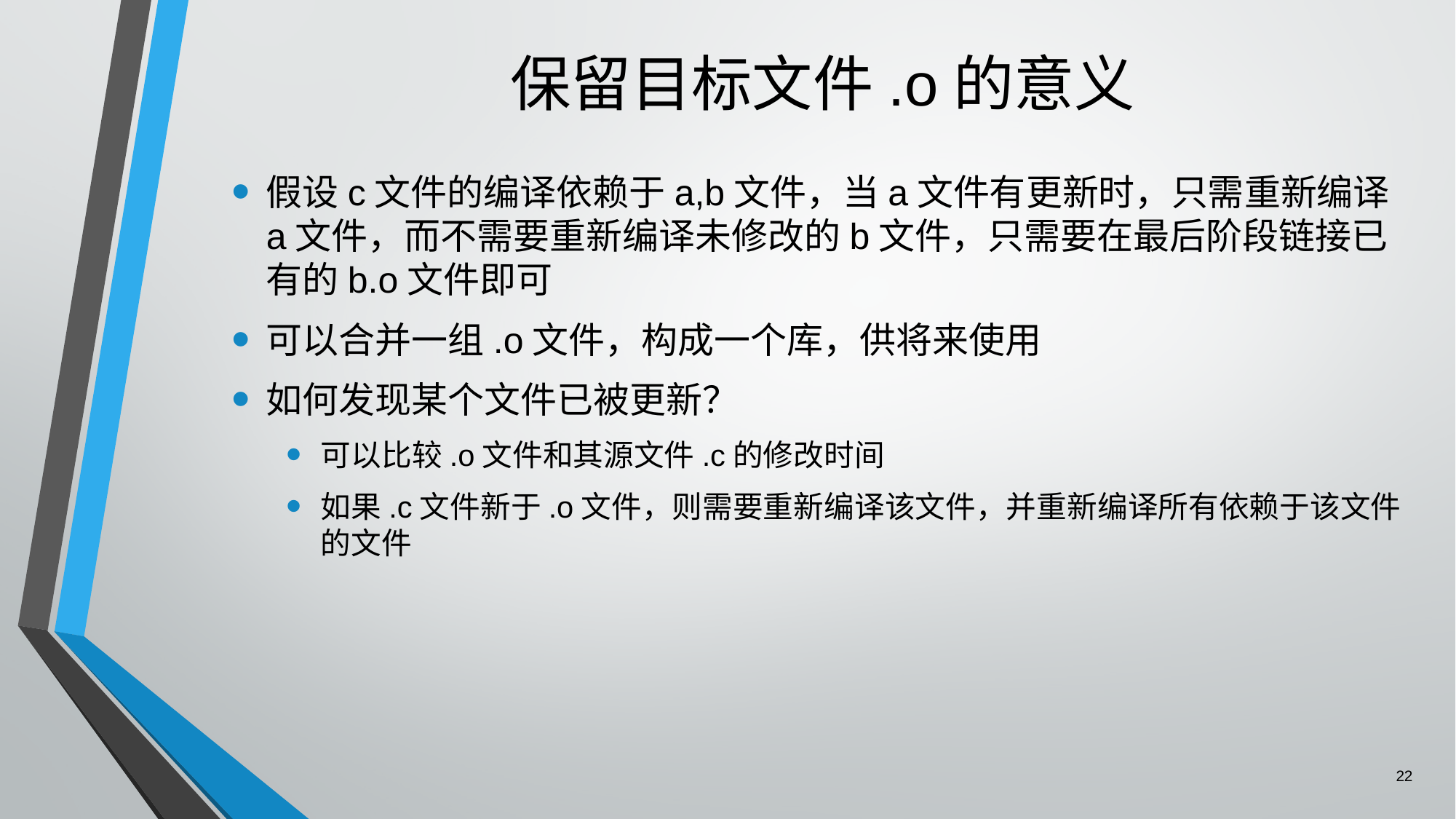

# 保留目标文件.o的意义
假设c文件的编译依赖于a,b文件，当a文件有更新时，只需重新编译a文件，而不需要重新编译未修改的b文件，只需要在最后阶段链接已有的b.o文件即可
可以合并一组.o文件，构成一个库，供将来使用
如何发现某个文件已被更新？
可以比较.o文件和其源文件.c的修改时间
如果.c文件新于.o文件，则需要重新编译该文件，并重新编译所有依赖于该文件的文件
22